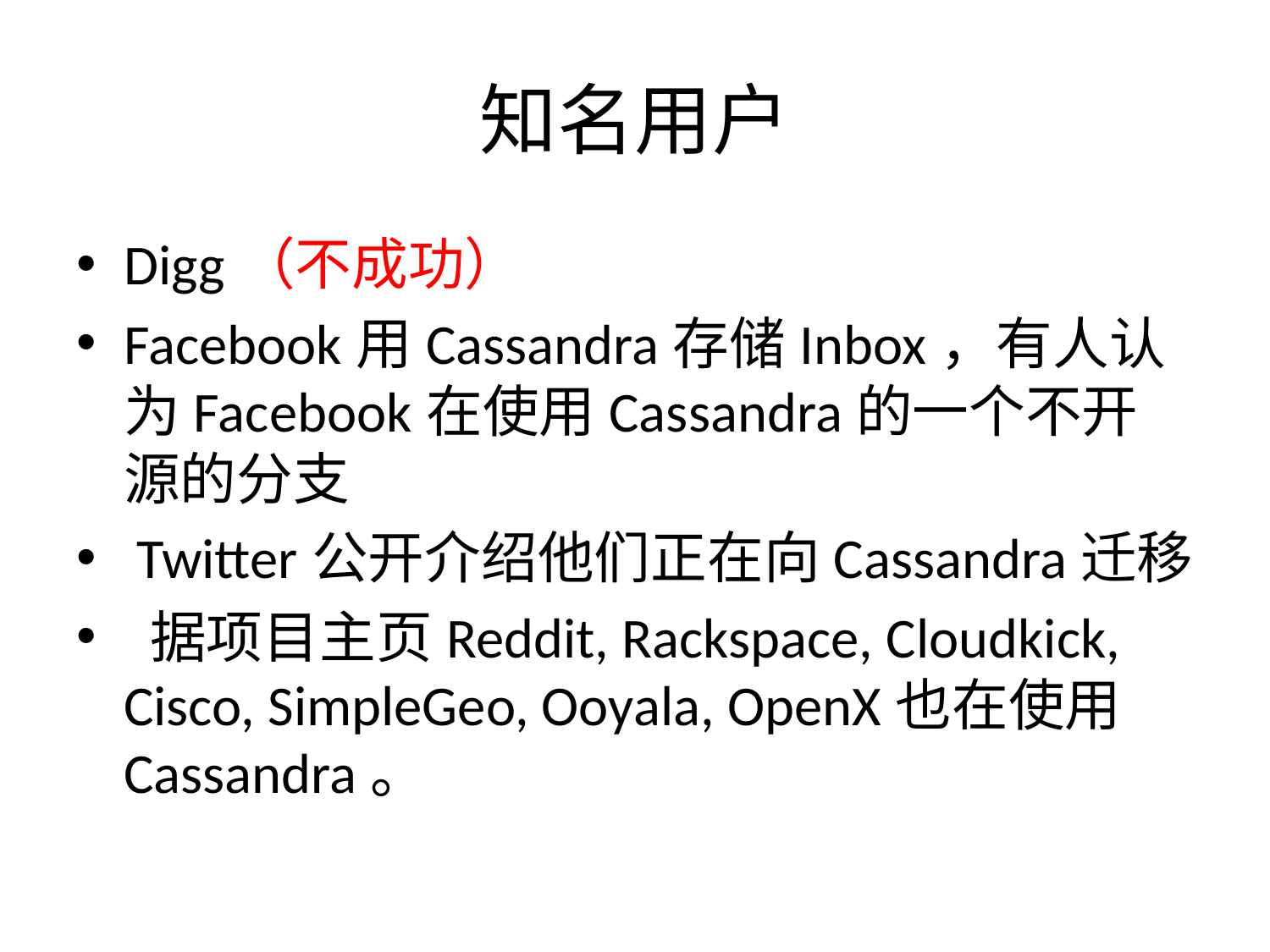

# 知名用户
Digg（不成功）
Facebook用Cassandra存储Inbox，有人认为Facebook在使用Cassandra的一个不开源的分支
 Twitter公开介绍他们正在向Cassandra迁移
 据项目主页Reddit, Rackspace, Cloudkick, Cisco, SimpleGeo, Ooyala, OpenX也在使用Cassandra。